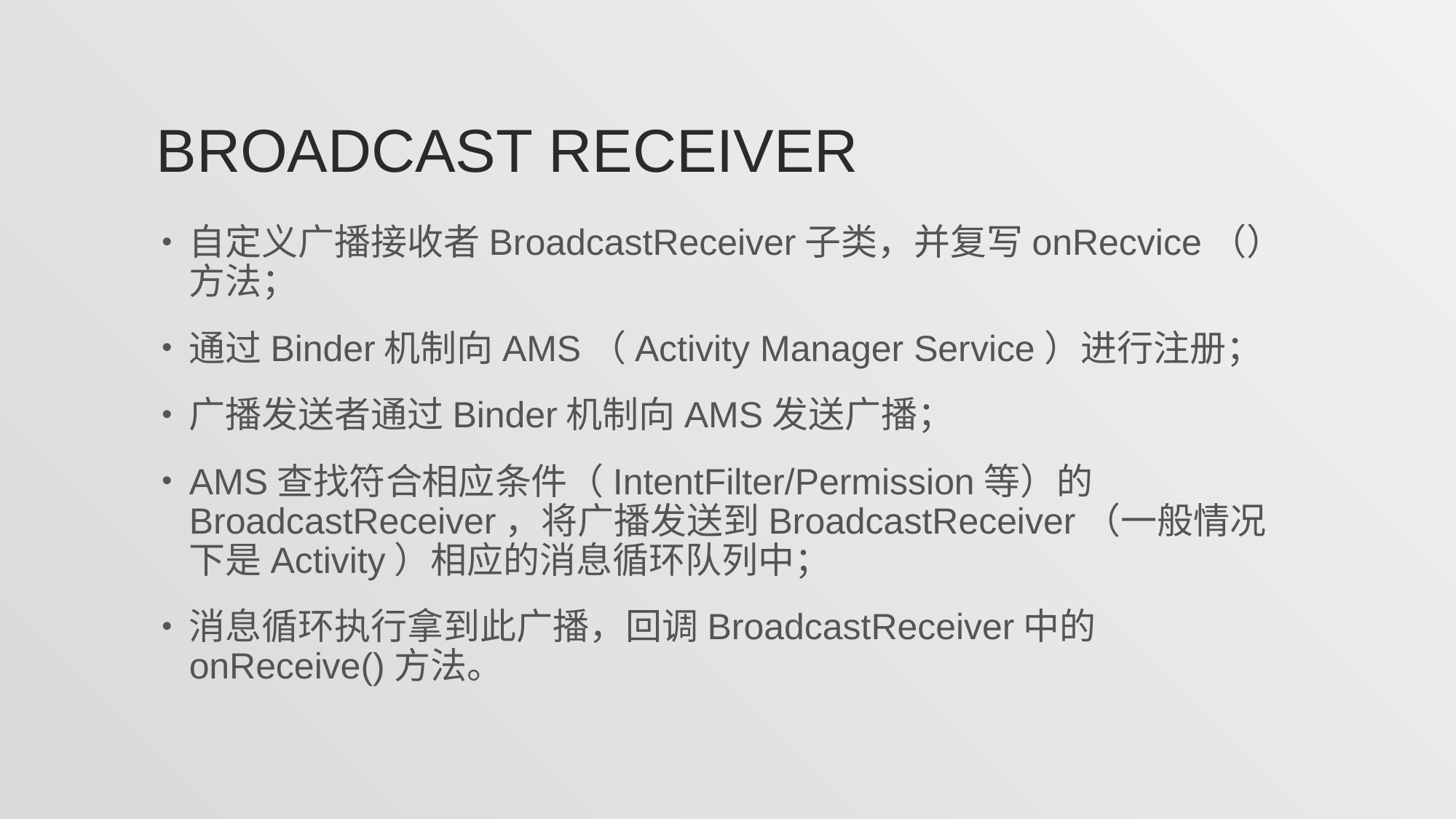

# Broadcast Receiver
自定义广播接收者BroadcastReceiver子类，并复写onRecvice（）方法；
通过Binder机制向AMS（Activity Manager Service）进行注册；
广播发送者通过Binder机制向AMS发送广播；
AMS查找符合相应条件（IntentFilter/Permission等）的BroadcastReceiver，将广播发送到BroadcastReceiver（一般情况下是Activity）相应的消息循环队列中；
消息循环执行拿到此广播，回调BroadcastReceiver中的onReceive()方法。